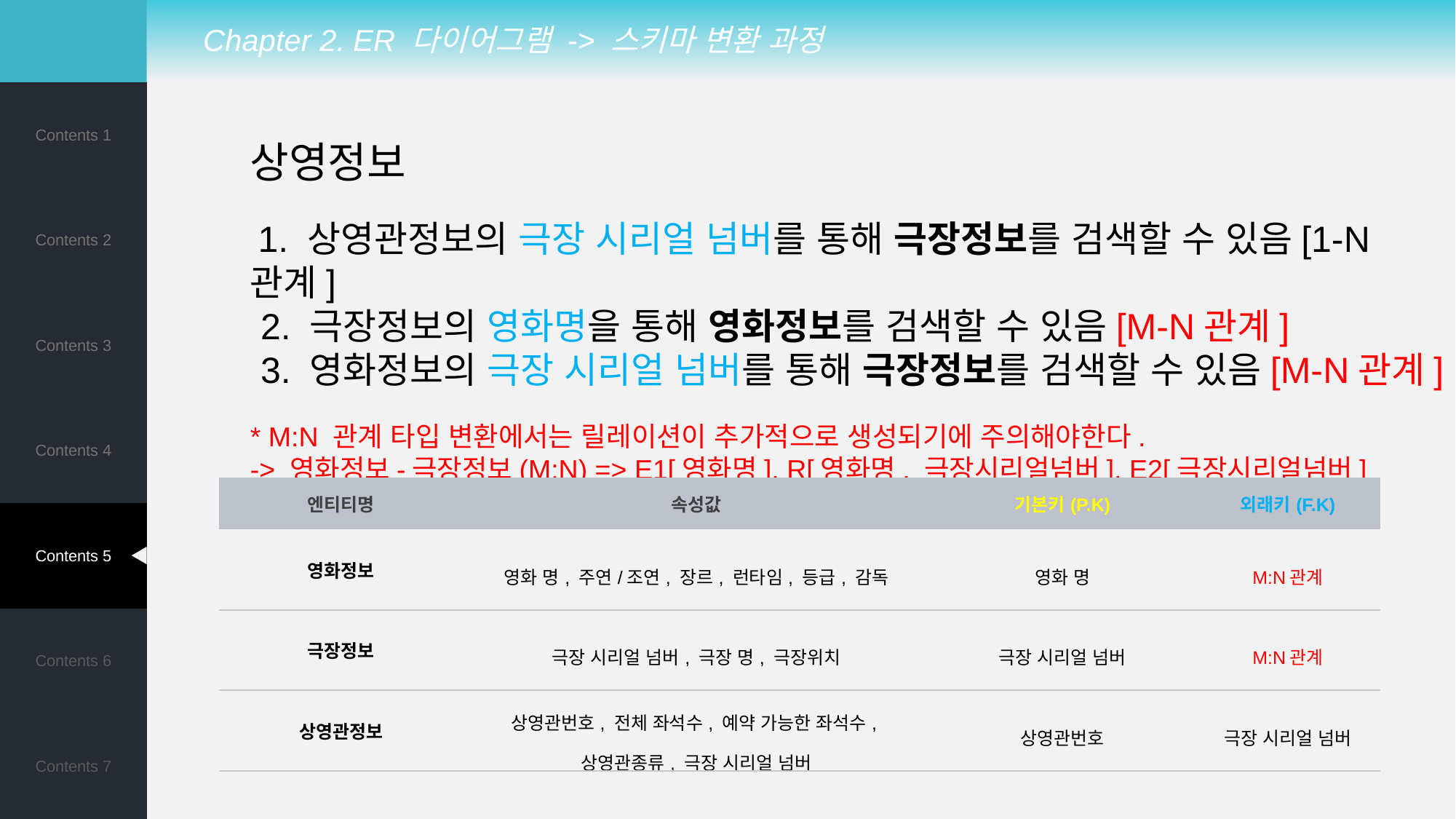

Chapter 2. ER 다이어그램 -> 스키마 변환 과정
| Contents 1 |
| --- |
| Contents 2 |
| Contents 3 |
| Contents 4 |
| Contents 5 |
| Contents 6 |
| Contents 7 |
상영정보

 1. 상영관정보의 극장 시리얼 넘버를 통해 극장정보를 검색할 수 있음[1-N관계]
 2. 극장정보의 영화명을 통해 영화정보를 검색할 수 있음[M-N관계]
 3. 영화정보의 극장 시리얼 넘버를 통해 극장정보를 검색할 수 있음[M-N관계]

* M:N 관계 타입 변환에서는 릴레이션이 추가적으로 생성되기에 주의해야한다.
-> 영화정보-극장정보(M:N) => E1[영화명], R[영화명, 극장시리얼넘버], E2[극장시리얼넘버]

| 엔티티명 | 속성값 | 기본키(P.K) | 외래키(F.K) |
| --- | --- | --- | --- |
| 영화정보 | 영화 명, 주연/조연, 장르, 런타임, 등급, 감독 | 영화 명 | M:N관계 |
| 극장정보 | 극장 시리얼 넘버, 극장 명, 극장위치 | 극장 시리얼 넘버 | M:N관계 |
| 상영관정보 | 상영관번호, 전체 좌석수, 예약 가능한 좌석수, 상영관종류, 극장 시리얼 넘버 | 상영관번호 | 극장 시리얼 넘버 |